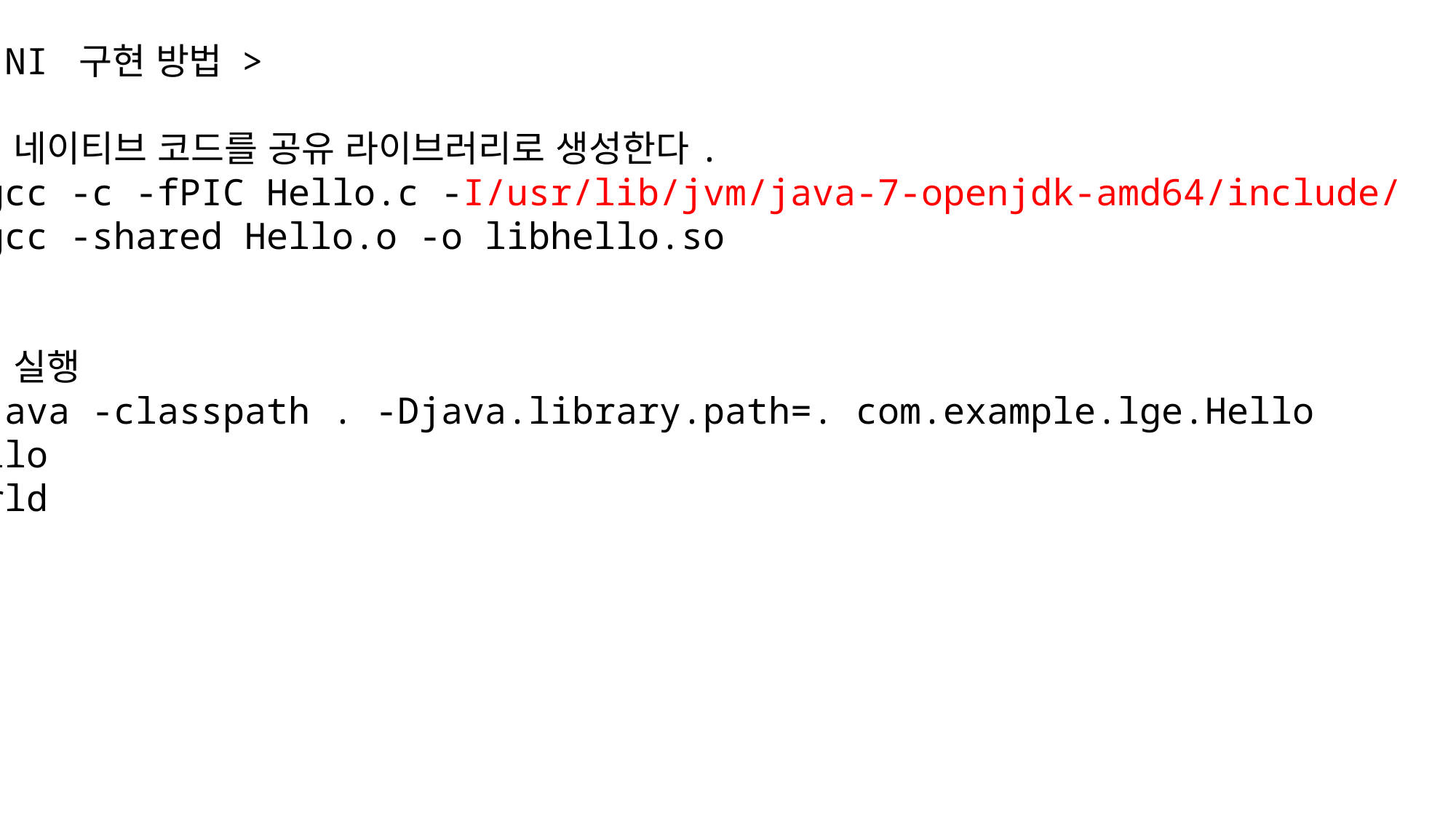

< JNI 구현 방법 >

5. 네이티브 코드를 공유 라이브러리로 생성한다.
# gcc -c -fPIC Hello.c -I/usr/lib/jvm/java-7-openjdk-amd64/include/
# gcc -shared Hello.o -o libhello.so

6. 실행
# java -classpath . -Djava.library.path=. com.example.lge.Hello
hello
world